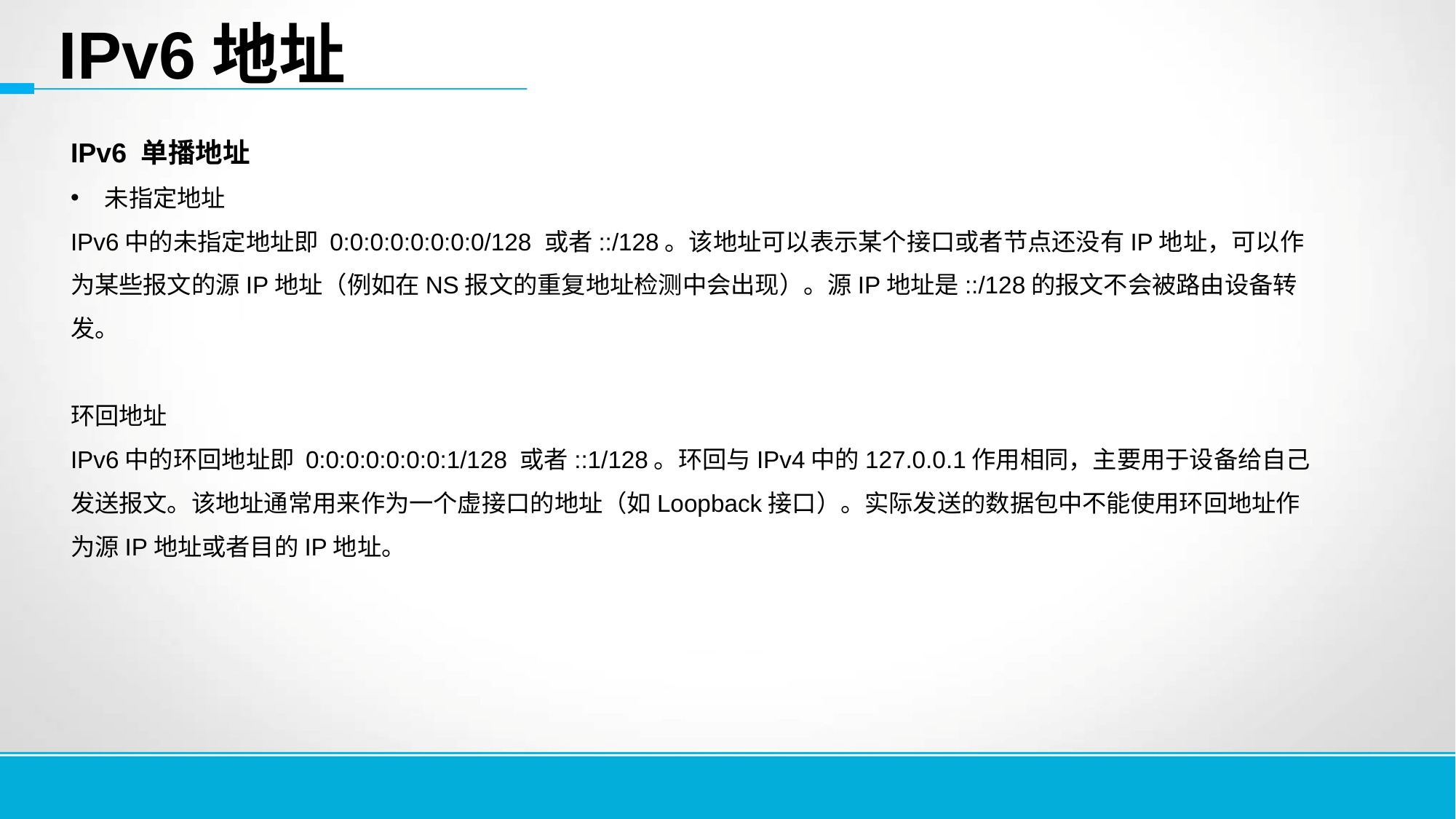

IPv6地址
IPv6 单播地址
未指定地址
IPv6中的未指定地址即 0:0:0:0:0:0:0:0/128 或者::/128。该地址可以表示某个接口或者节点还没有IP地址，可以作为某些报文的源IP地址（例如在NS报文的重复地址检测中会出现）。源IP地址是::/128的报文不会被路由设备转发。

环回地址
IPv6中的环回地址即 0:0:0:0:0:0:0:1/128 或者::1/128。环回与IPv4中的127.0.0.1作用相同，主要用于设备给自己发送报文。该地址通常用来作为一个虚接口的地址（如Loopback接口）。实际发送的数据包中不能使用环回地址作为源IP地址或者目的IP地址。